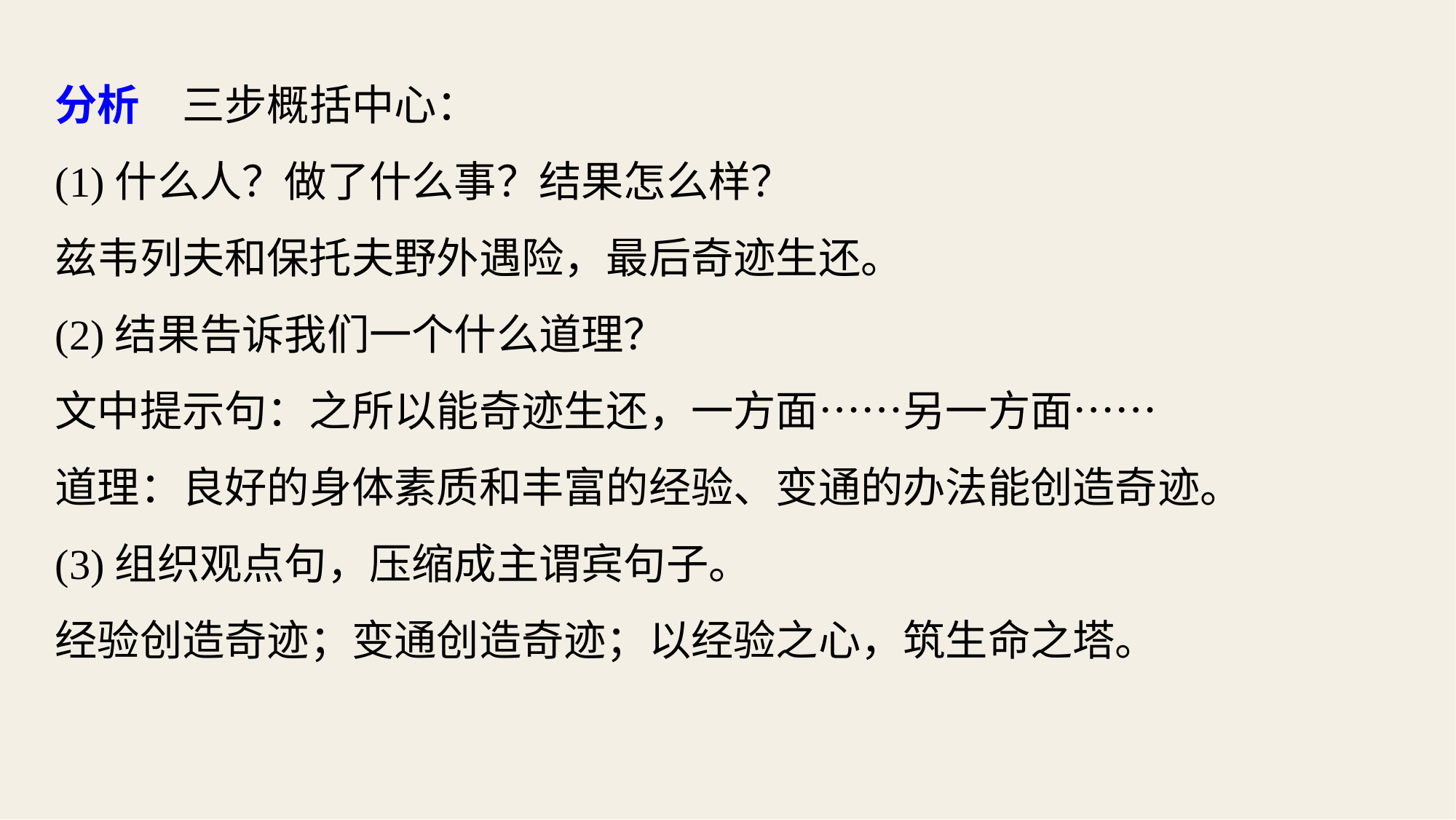

分析　三步概括中心：
(1)什么人？做了什么事？结果怎么样？
兹韦列夫和保托夫野外遇险，最后奇迹生还。
(2)结果告诉我们一个什么道理？
文中提示句：之所以能奇迹生还，一方面……另一方面……
道理：良好的身体素质和丰富的经验、变通的办法能创造奇迹。
(3)组织观点句，压缩成主谓宾句子。
经验创造奇迹；变通创造奇迹；以经验之心，筑生命之塔。